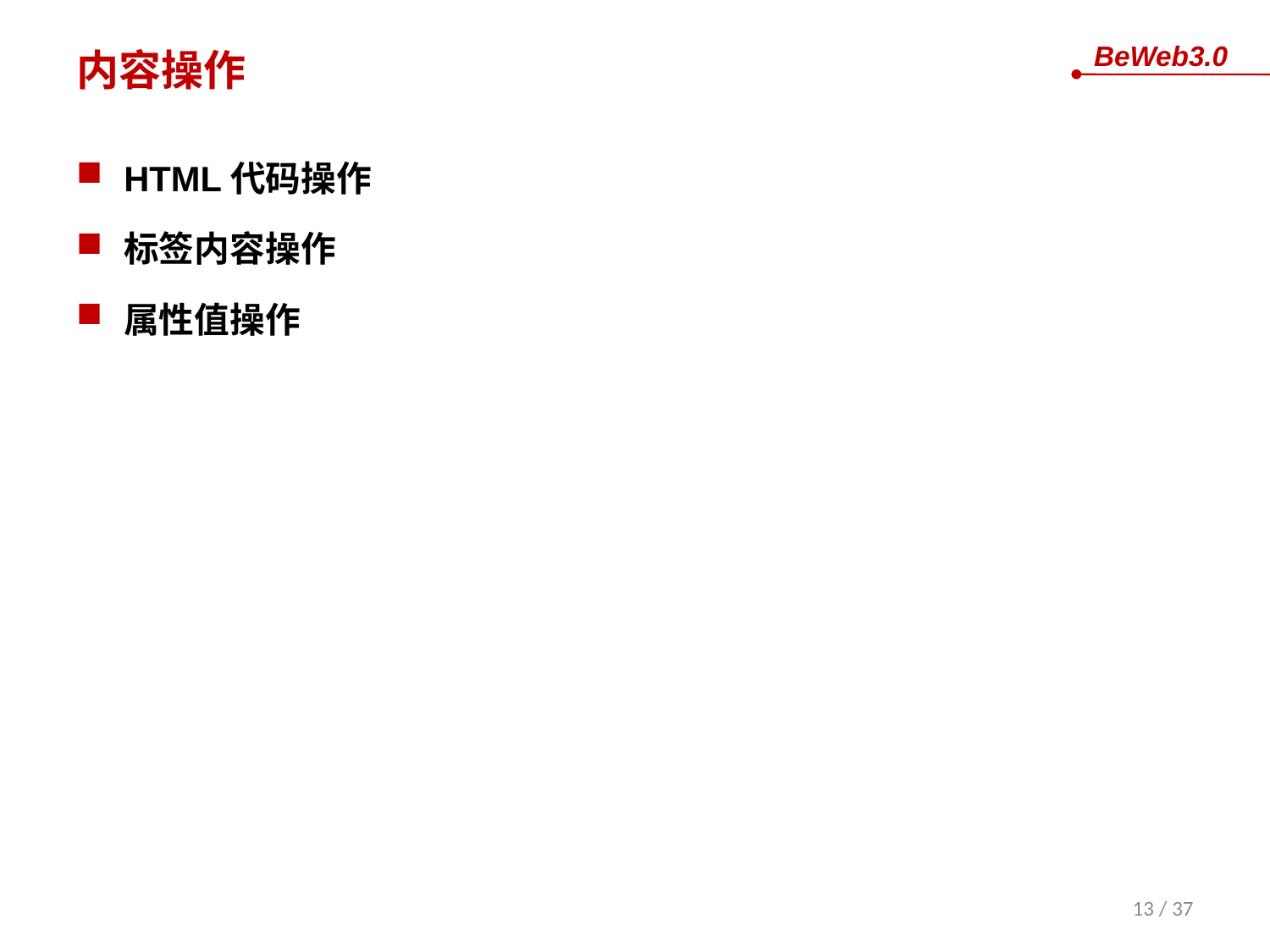

# 内容操作
HTML代码操作
标签内容操作
属性值操作
13 / 37